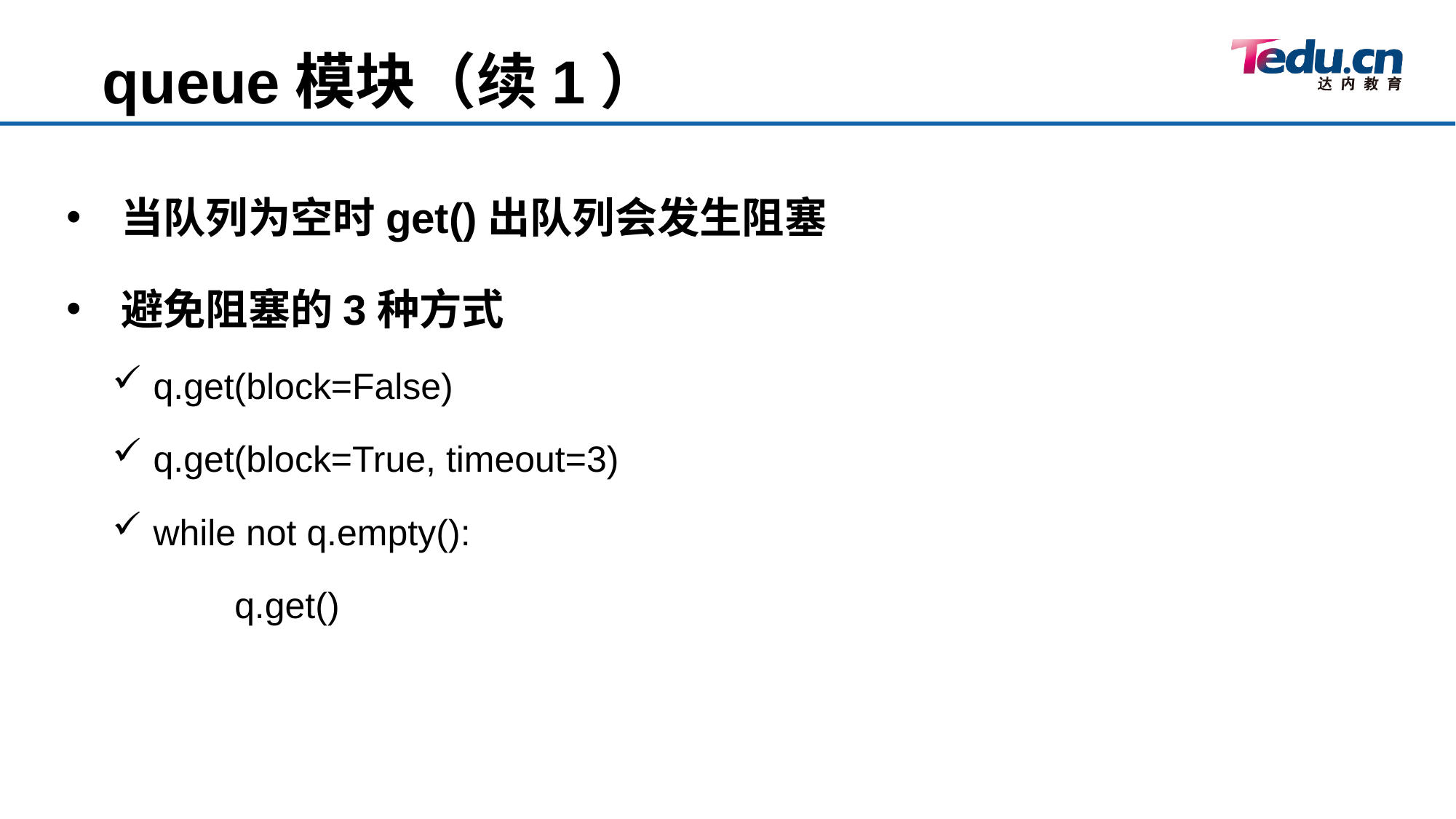

queue模块（续1）
当队列为空时get()出队列会发生阻塞
避免阻塞的3种方式
q.get(block=False)
q.get(block=True, timeout=3)
while not q.empty():
            q.get()